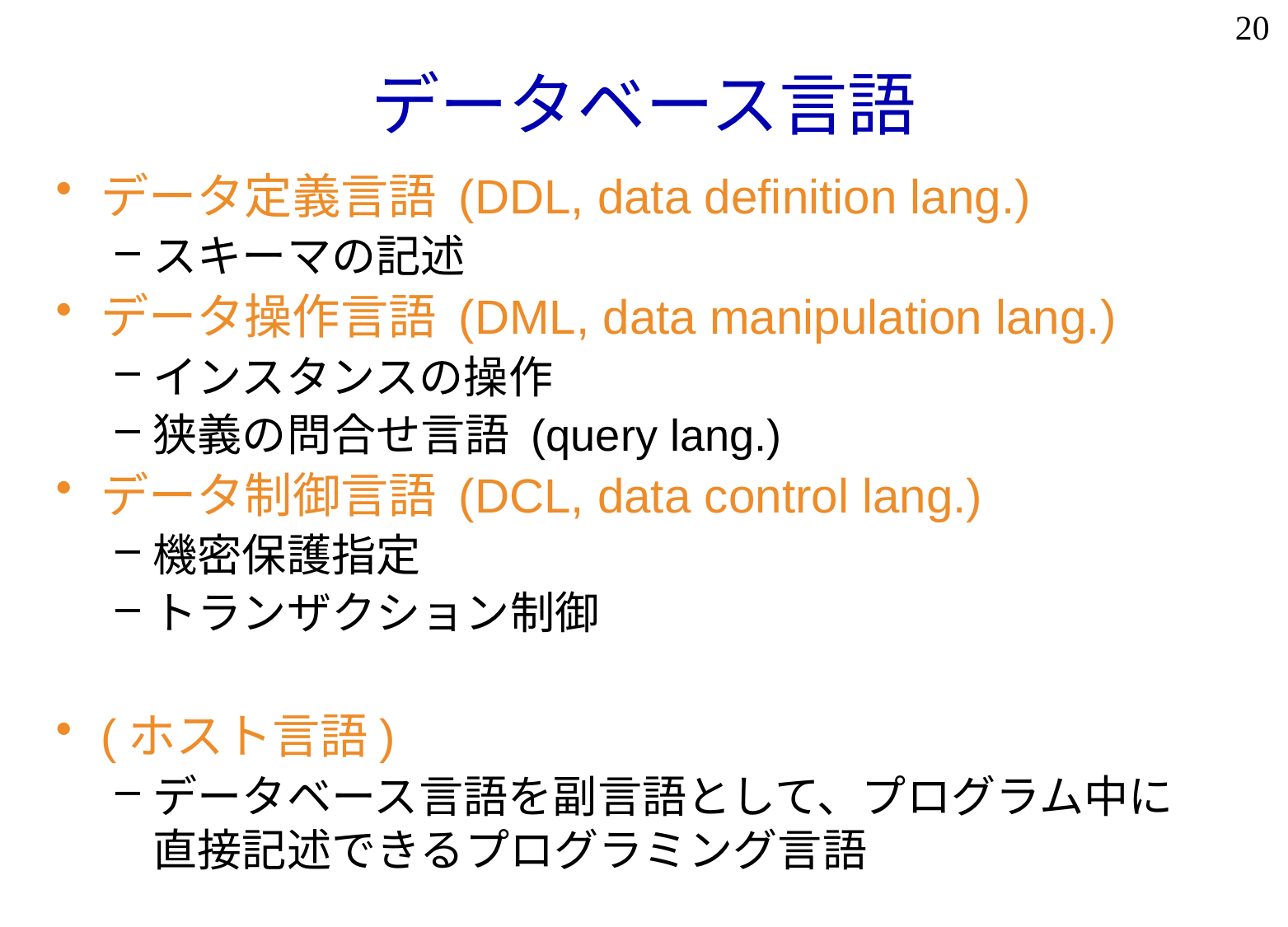

20
# データベース言語
データ定義言語 (DDL, data definition lang.)
スキーマの記述
データ操作言語 (DML, data manipulation lang.)
インスタンスの操作
狭義の問合せ言語 (query lang.)
データ制御言語 (DCL, data control lang.)
機密保護指定
トランザクション制御

(ホスト言語)
データベース言語を副言語として、プログラム中に
直接記述できるプログラミング言語